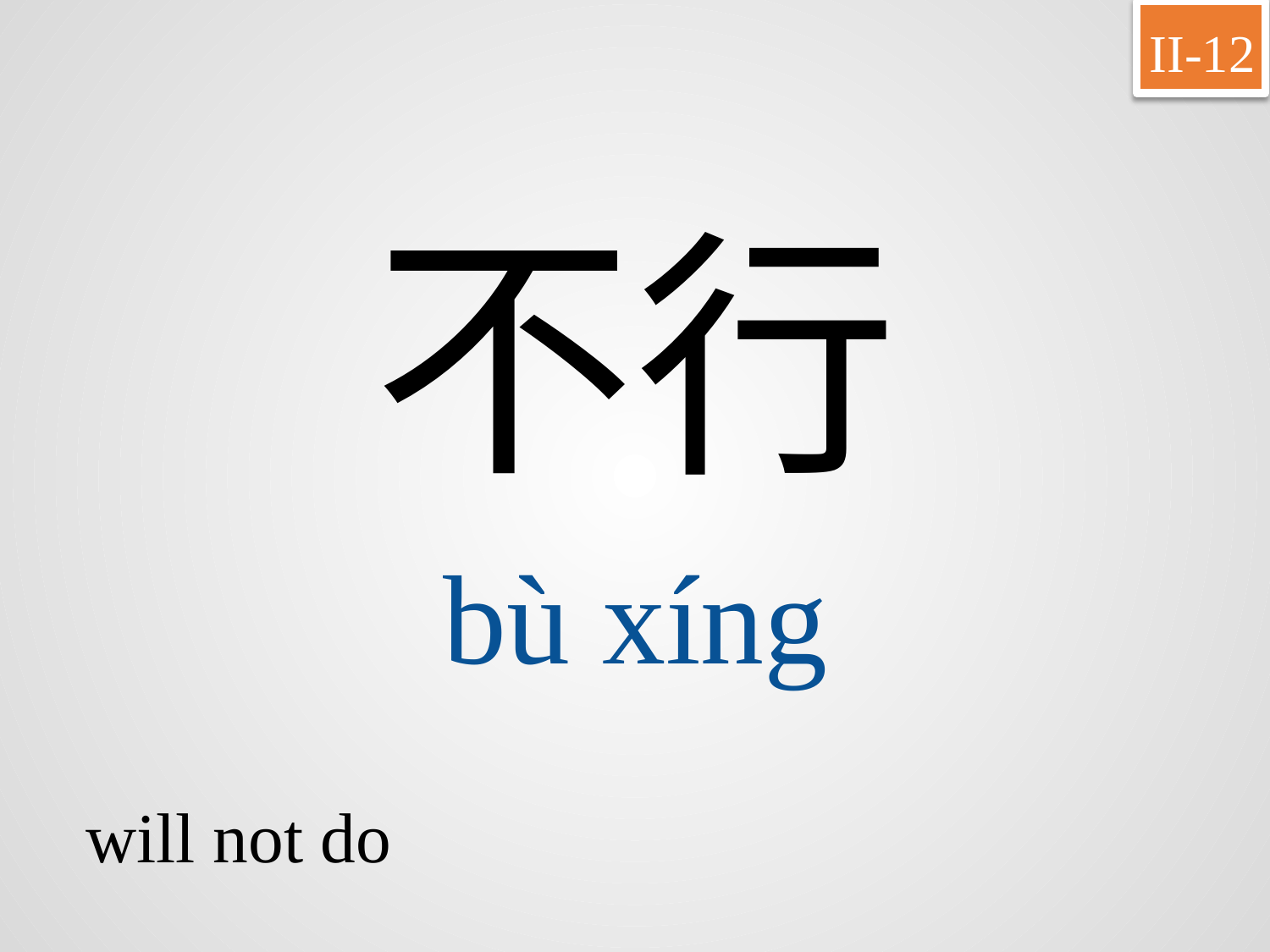

II-12

不行
bù	xíng
will not do